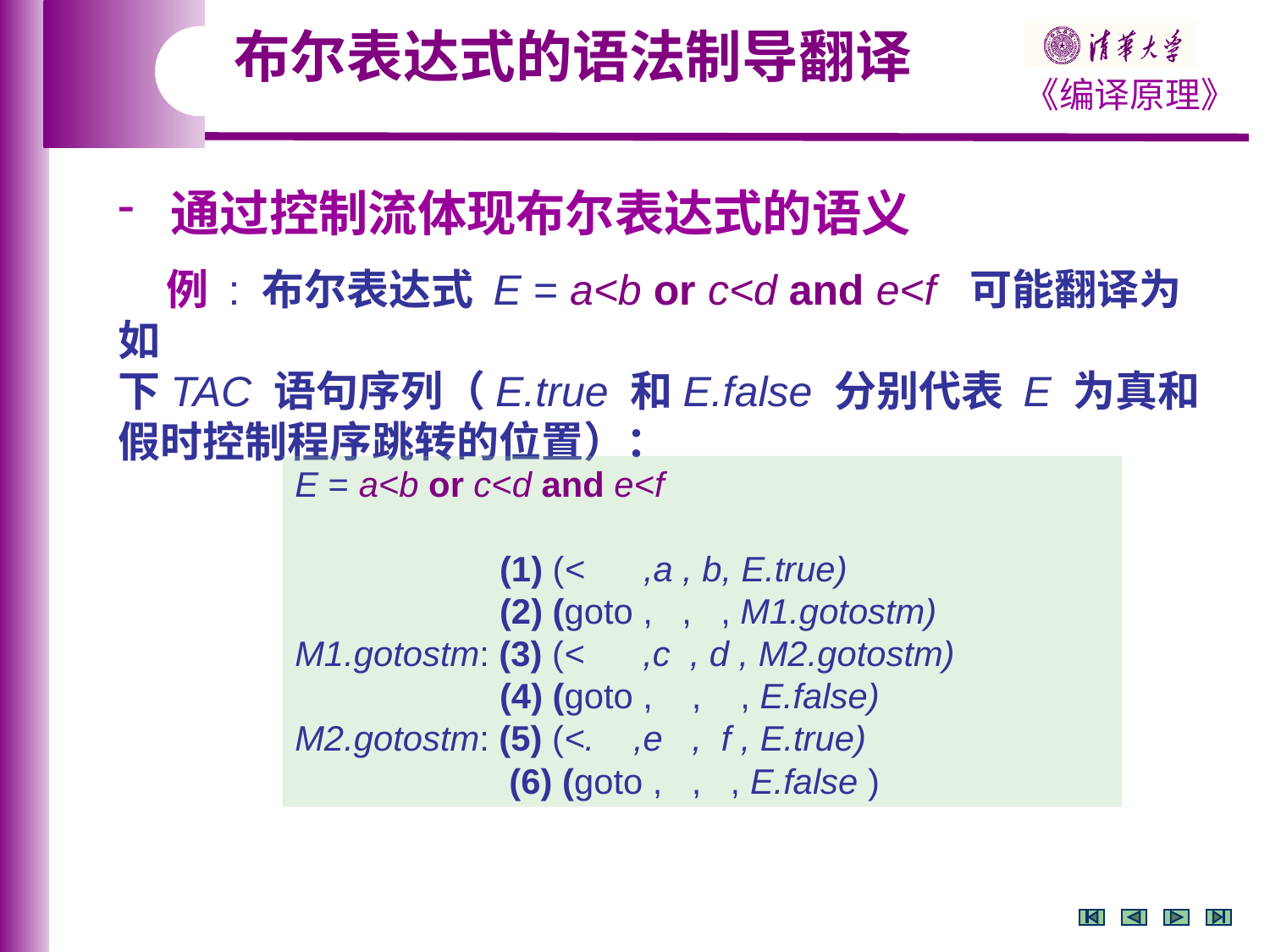

布尔表达式的语法制导翻译
 通过控制流体现布尔表达式的语义

    例 : 布尔表达式 E = a<b or c<d and e<f  可能翻译为如
下TAC 语句序列（E.true 和E.false 分别代表 E 为真和假时控制程序跳转的位置）：
E = a<b or c<d and e<f

                     (1) (<      ,a , b, E.true)
                     (2) (goto ,   ,   , M1.gotostm)
M1.gotostm: (3) (<      ,c  , d , M2.gotostm)
                     (4) (goto ,    ,    , E.false)
M2.gotostm: (5) (<.    ,e   ,  f , E.true)
                      (6) (goto ,   ,   , E.false )